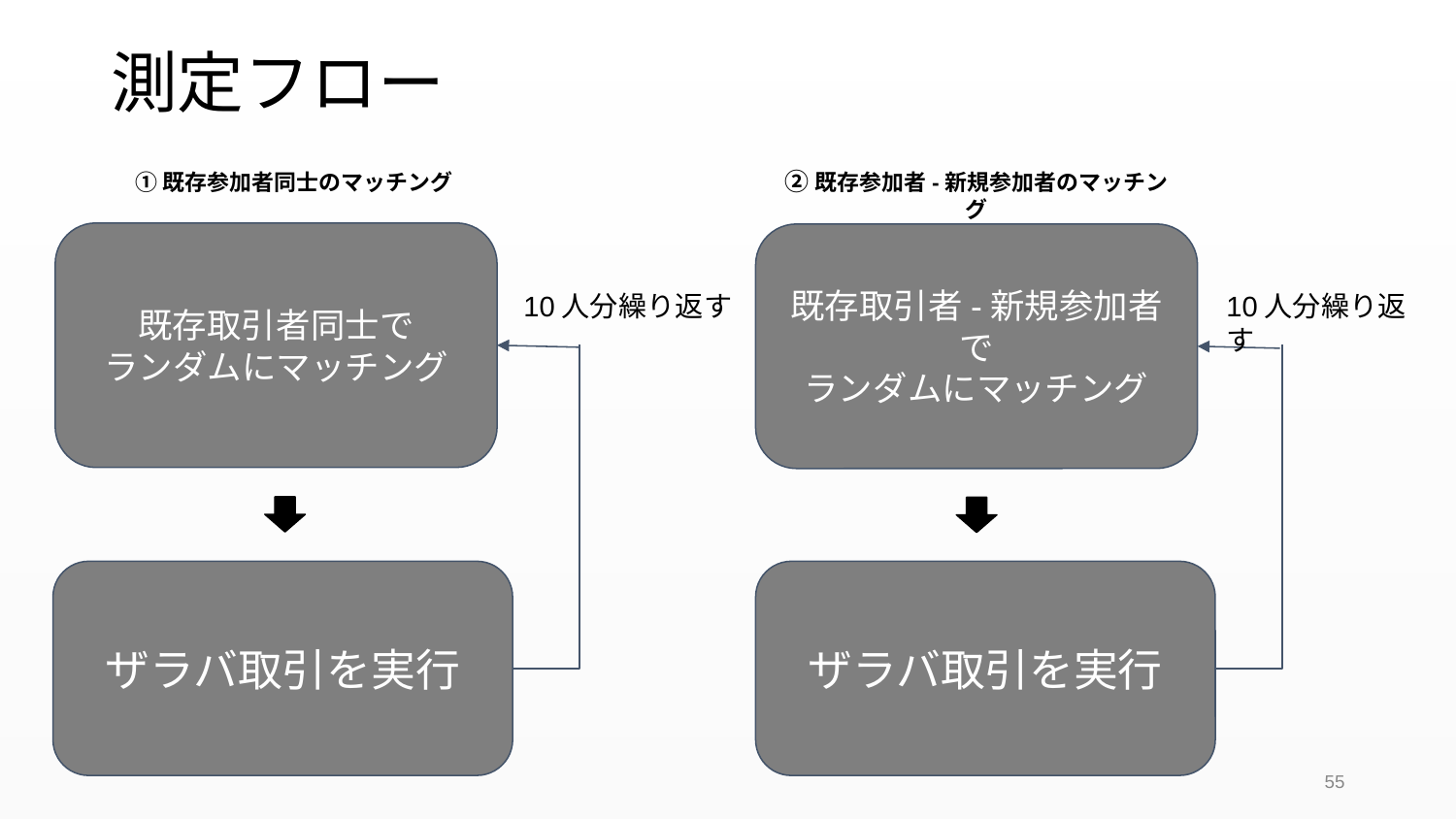

# 測定フロー
②既存参加者-新規参加者のマッチング
①既存参加者同士のマッチング
既存取引者同士で
ランダムにマッチング
既存取引者-新規参加者で
ランダムにマッチング
10人分繰り返す
10人分繰り返す

ザラバ取引を実行
ザラバ取引を実行
55